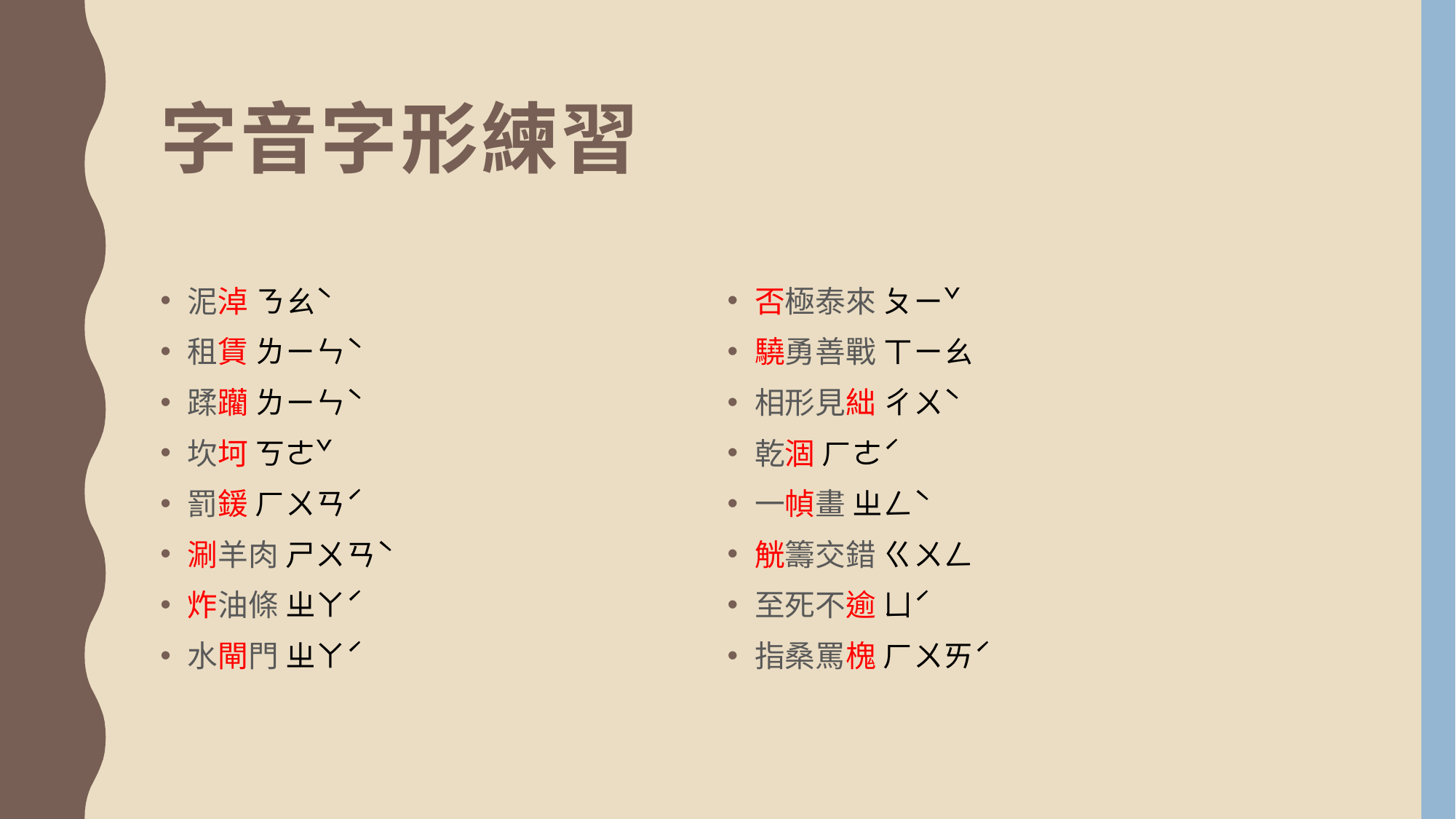

# 字音字形練習
泥淖 ㄋㄠˋ
租賃 ㄌㄧㄣˋ
蹂躪 ㄌㄧㄣˋ
坎坷 ㄎㄜˇ
罰鍰 ㄏㄨㄢˊ
涮羊肉 ㄕㄨㄢˋ
炸油條 ㄓㄚˊ
水閘門 ㄓㄚˊ
否極泰來 ㄆㄧˇ
驍勇善戰 ㄒㄧㄠ
相形見絀 ㄔㄨˋ
乾涸 ㄏㄜˊ
一幀畫 ㄓㄥˋ
觥籌交錯 ㄍㄨㄥ
至死不逾 ㄩˊ
指桑罵槐 ㄏㄨㄞˊ